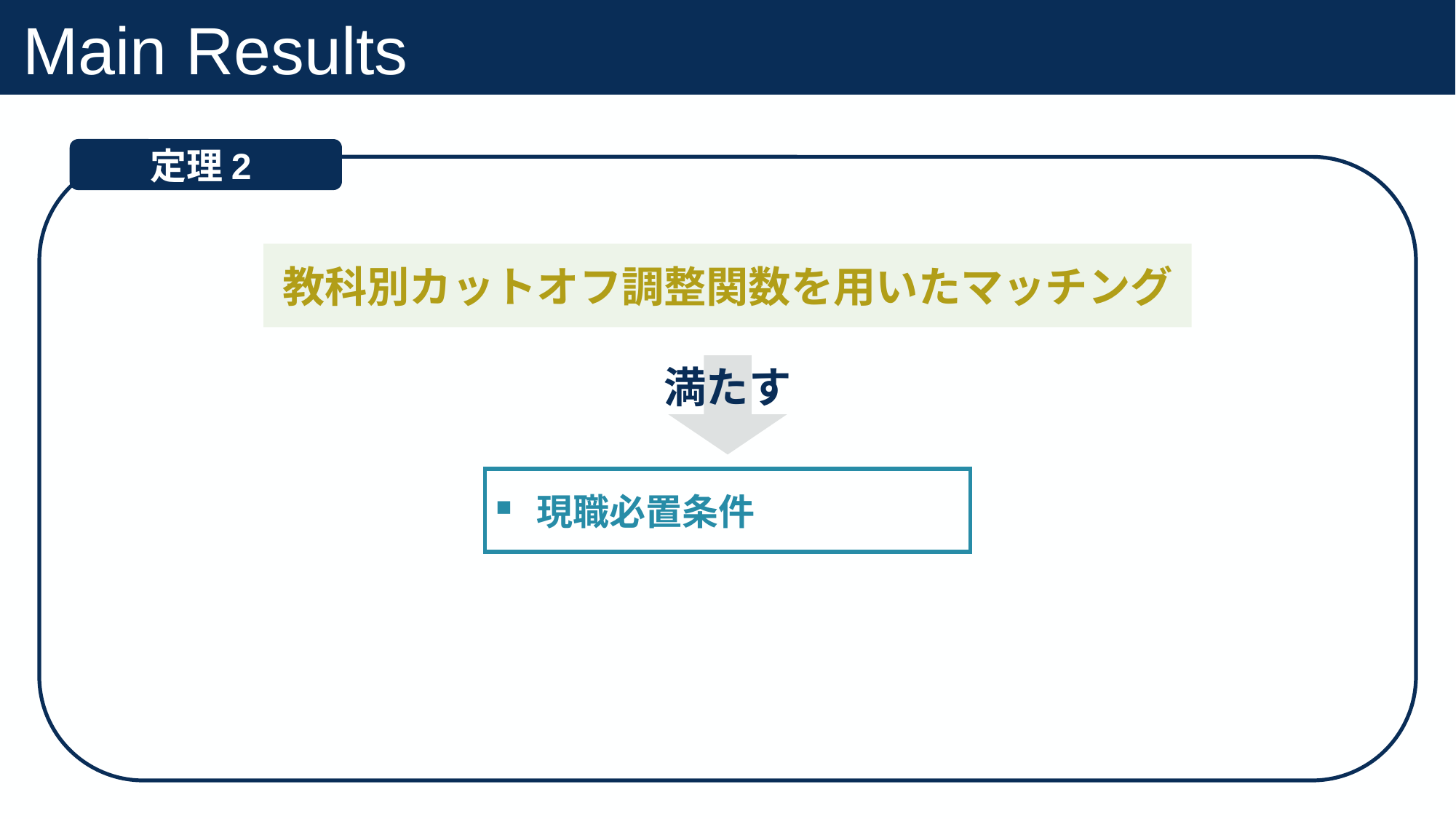

# Main Results
105
定理2

教科別カットオフ調整関数を用いたマッチング

満たす
現職必置条件